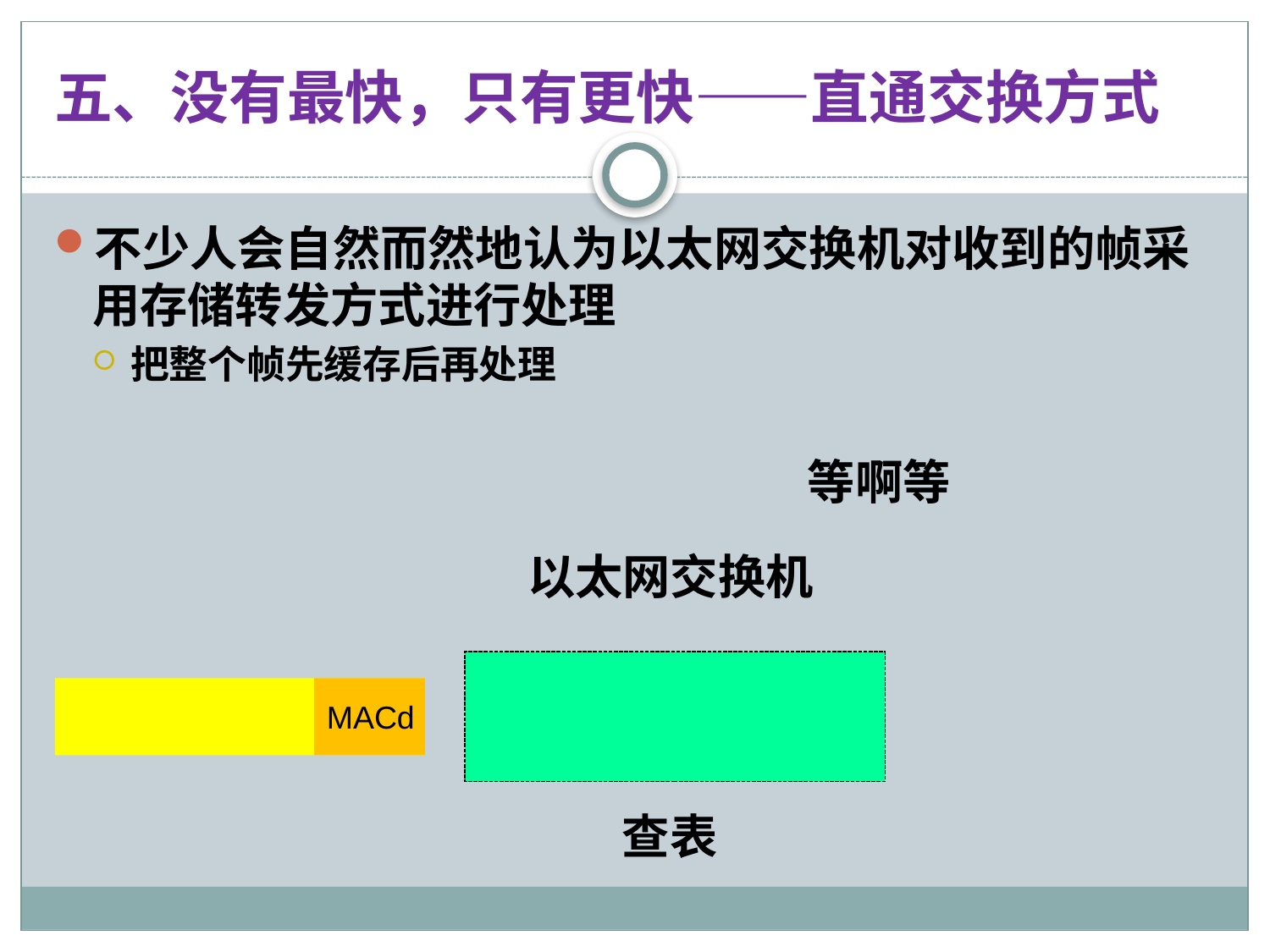

# 五、没有最快，只有更快——直通交换方式
不少人会自然而然地认为以太网交换机对收到的帧采用存储转发方式进行处理
把整个帧先缓存后再处理

等啊等
以太网交换机

MACd
查表